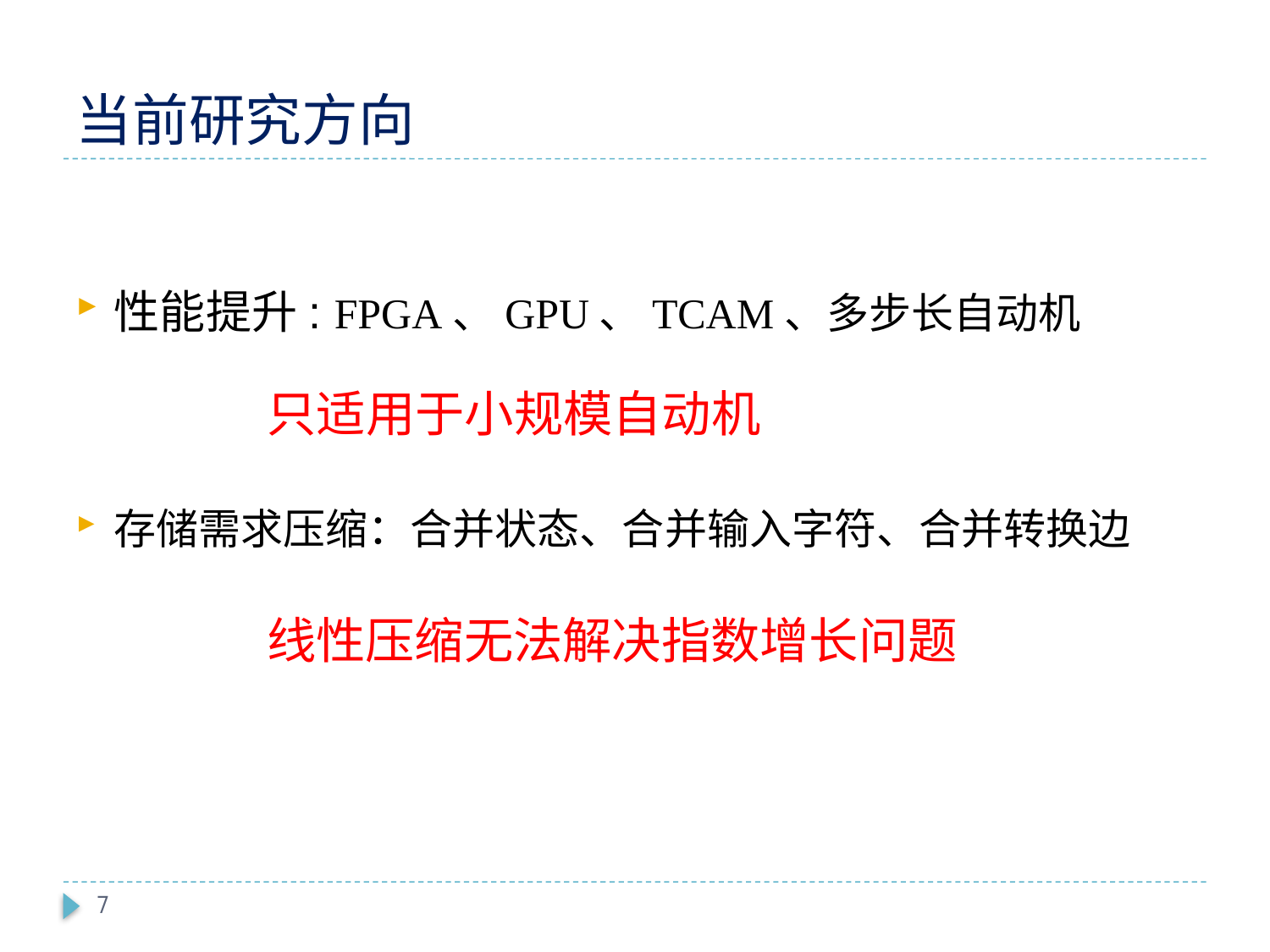

# 当前研究方向

性能提升: FPGA、GPU、TCAM、多步长自动机

存储需求压缩：合并状态、合并输入字符、合并转换边

只适用于小规模自动机
线性压缩无法解决指数增长问题
7